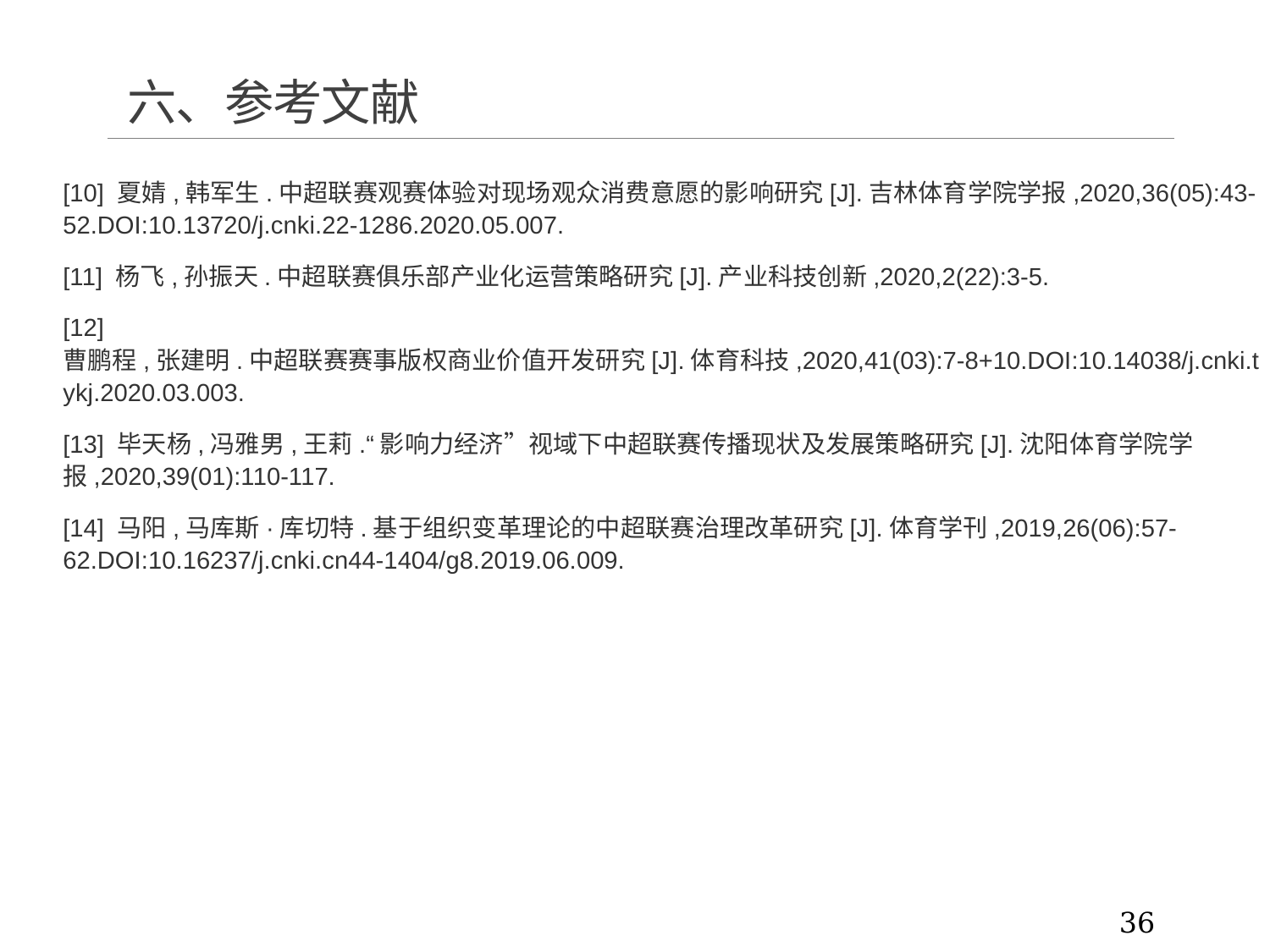

# 六、参考文献
[10] 夏婧,韩军生.中超联赛观赛体验对现场观众消费意愿的影响研究[J].吉林体育学院学报,2020,36(05):43-52.DOI:10.13720/j.cnki.22-1286.2020.05.007.
[11] 杨飞,孙振天.中超联赛俱乐部产业化运营策略研究[J].产业科技创新,2020,2(22):3-5.
[12] 曹鹏程,张建明.中超联赛赛事版权商业价值开发研究[J].体育科技,2020,41(03):7-8+10.DOI:10.14038/j.cnki.tykj.2020.03.003.
[13] 毕天杨,冯雅男,王莉.“影响力经济”视域下中超联赛传播现状及发展策略研究[J].沈阳体育学院学报,2020,39(01):110-117.
[14] 马阳,马库斯·库切特.基于组织变革理论的中超联赛治理改革研究[J].体育学刊,2019,26(06):57-62.DOI:10.16237/j.cnki.cn44-1404/g8.2019.06.009.
36